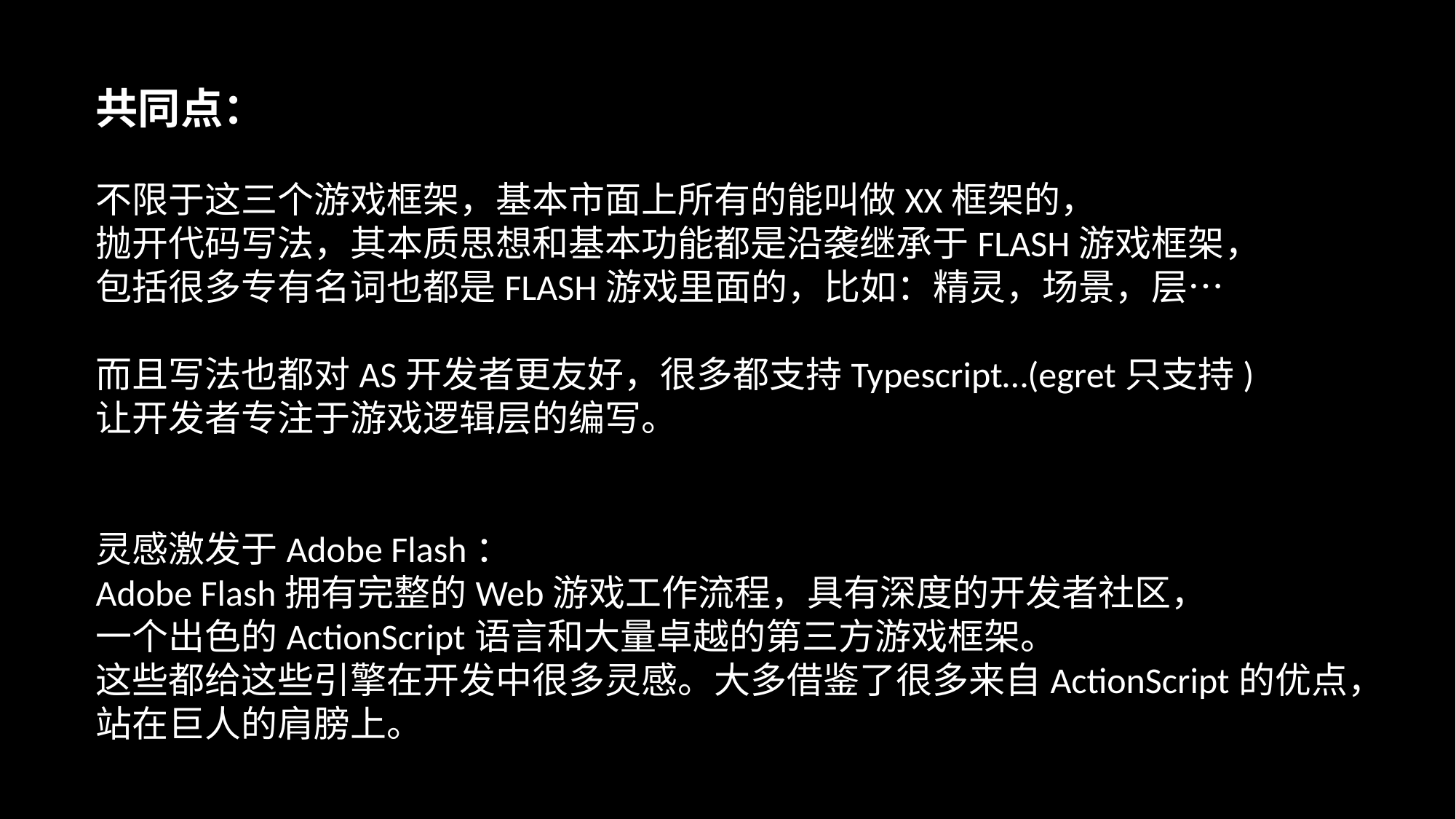

共同点：

不限于这三个游戏框架，基本市面上所有的能叫做XX框架的，
抛开代码写法，其本质思想和基本功能都是沿袭继承于FLASH游戏框架，
包括很多专有名词也都是FLASH游戏里面的，比如：精灵，场景，层…

而且写法也都对AS开发者更友好，很多都支持Typescript…(egret只支持)
让开发者专注于游戏逻辑层的编写。

灵感激发于Adobe Flash：
Adobe Flash拥有完整的Web游戏工作流程，具有深度的开发者社区，
一个出色的ActionScript语言和大量卓越的第三方游戏框架。
这些都给这些引擎在开发中很多灵感。大多借鉴了很多来自ActionScript的优点，
站在巨人的肩膀上。